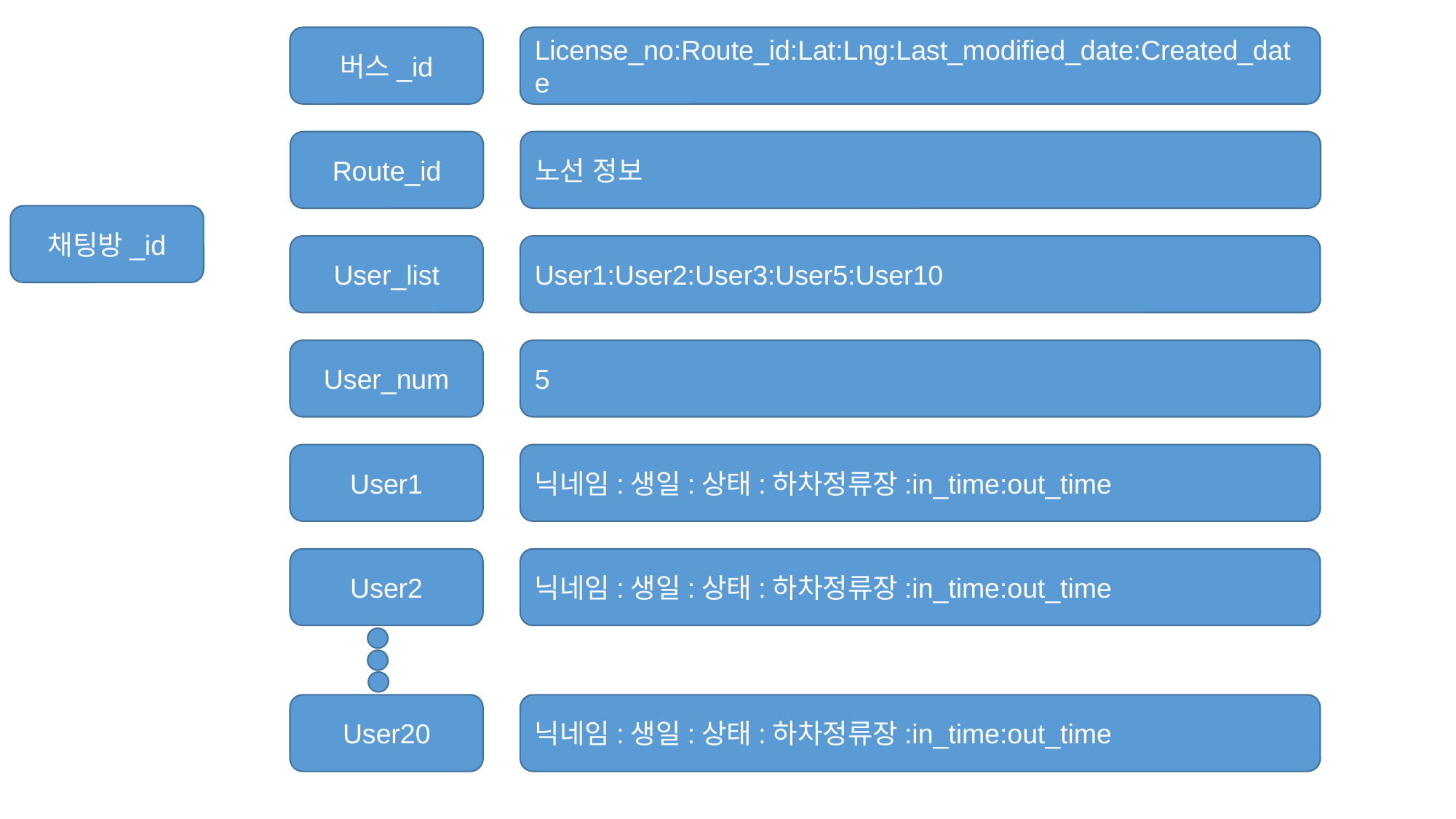

버스_id
License_no:Route_id:Lat:Lng:Last_modified_date:Created_date
Route_id
노선 정보
채팅방_id
User_list
User1:User2:User3:User5:User10
User_num
5
User1
닉네임:생일:상태:하차정류장:in_time:out_time
User2
닉네임:생일:상태:하차정류장:in_time:out_time

User20
닉네임:생일:상태:하차정류장:in_time:out_time